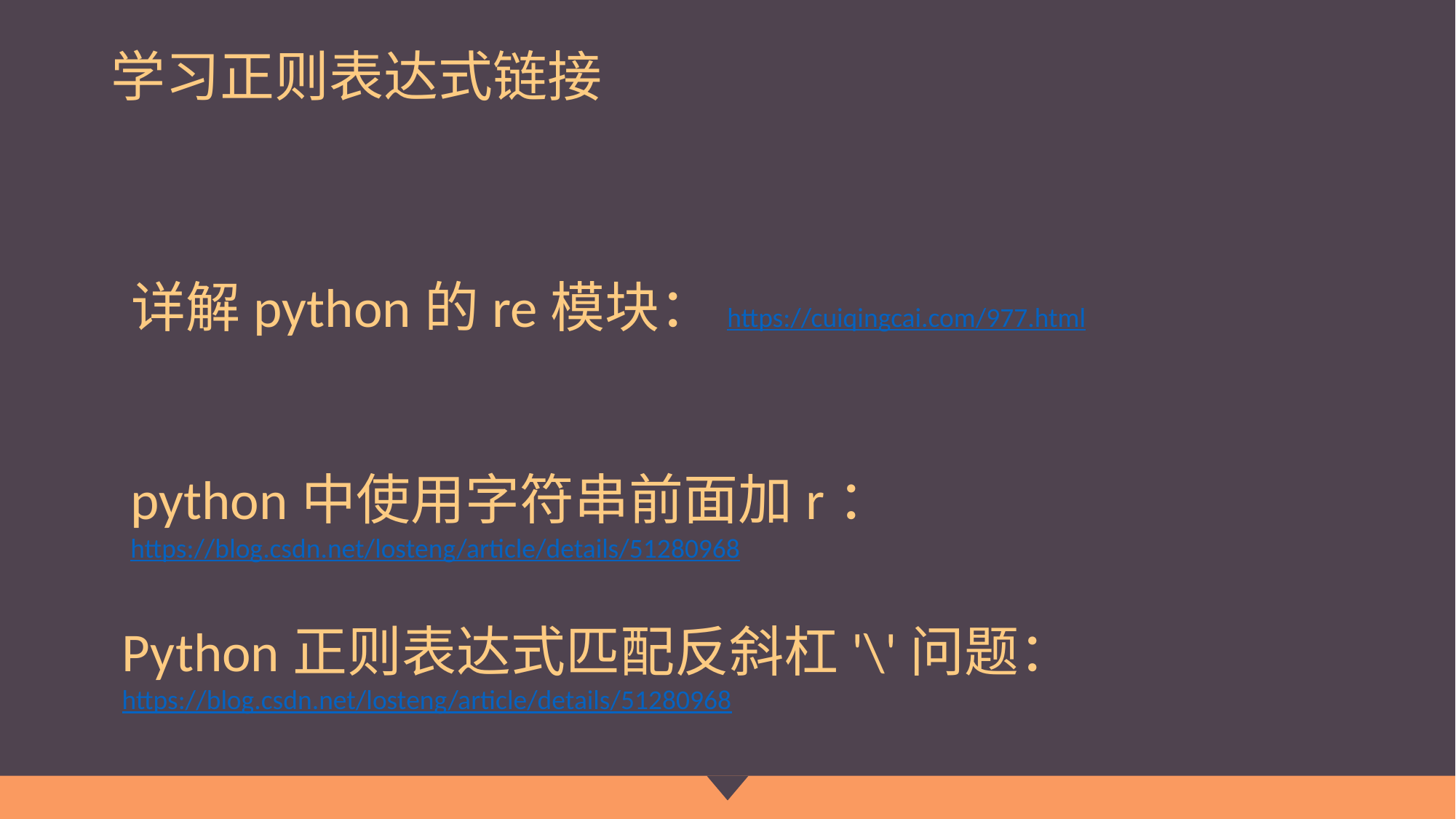

# 学习正则表达式链接
详解python的re模块： https://cuiqingcai.com/977.html

python中使用字符串前面加r：https://blog.csdn.net/losteng/article/details/51280968

Python正则表达式匹配反斜杠'\'问题：https://blog.csdn.net/losteng/article/details/51280968